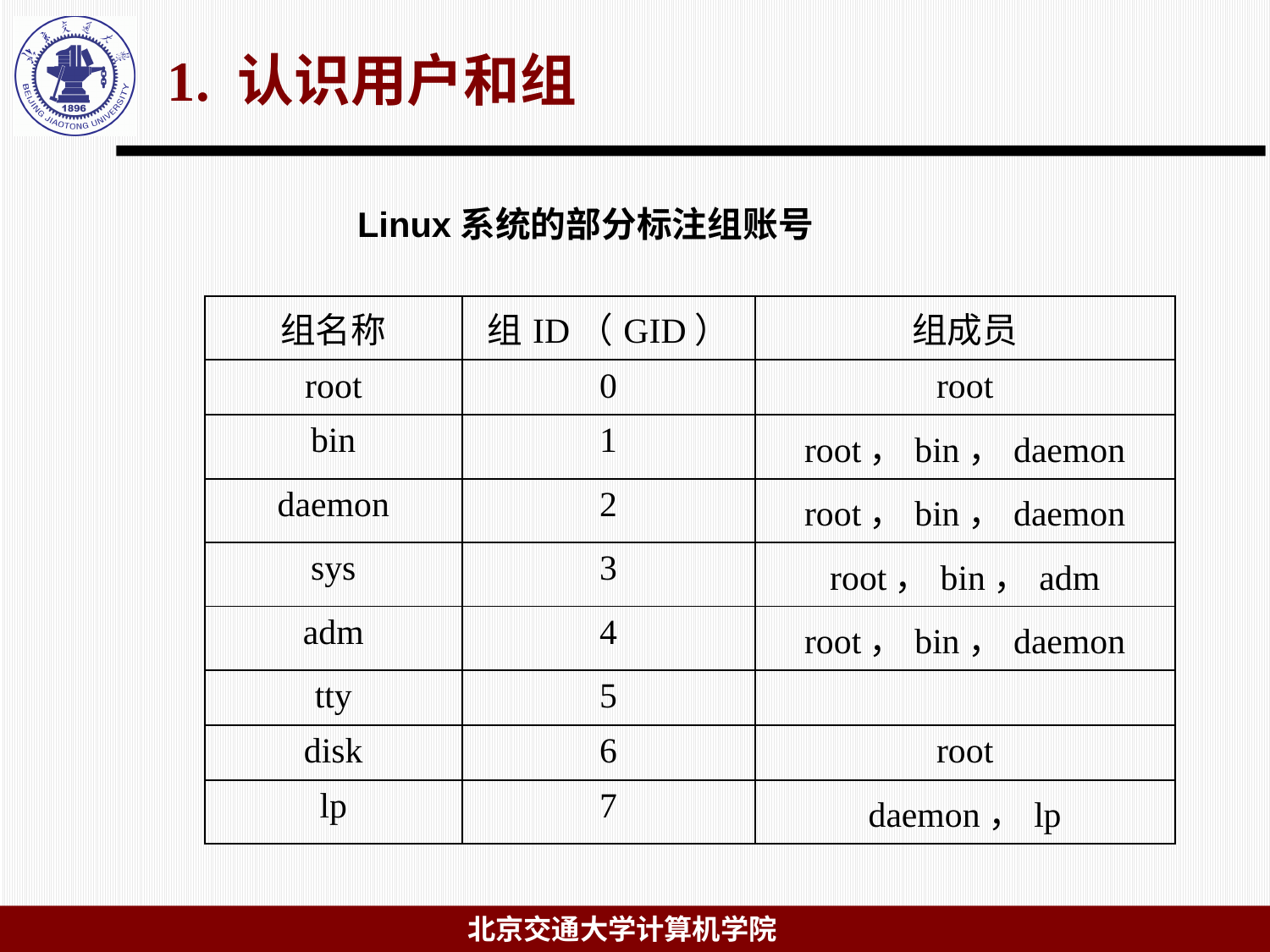

# 1. 认识用户和组
Linux系统的部分标注组账号
| 组名称 | 组ID（GID） | 组成员 |
| --- | --- | --- |
| root | 0 | root |
| bin | 1 | root，bin，daemon |
| daemon | 2 | root，bin，daemon |
| sys | 3 | root，bin，adm |
| adm | 4 | root，bin，daemon |
| tty | 5 |  |
| disk | 6 | root |
| lp | 7 | daemon，lp |